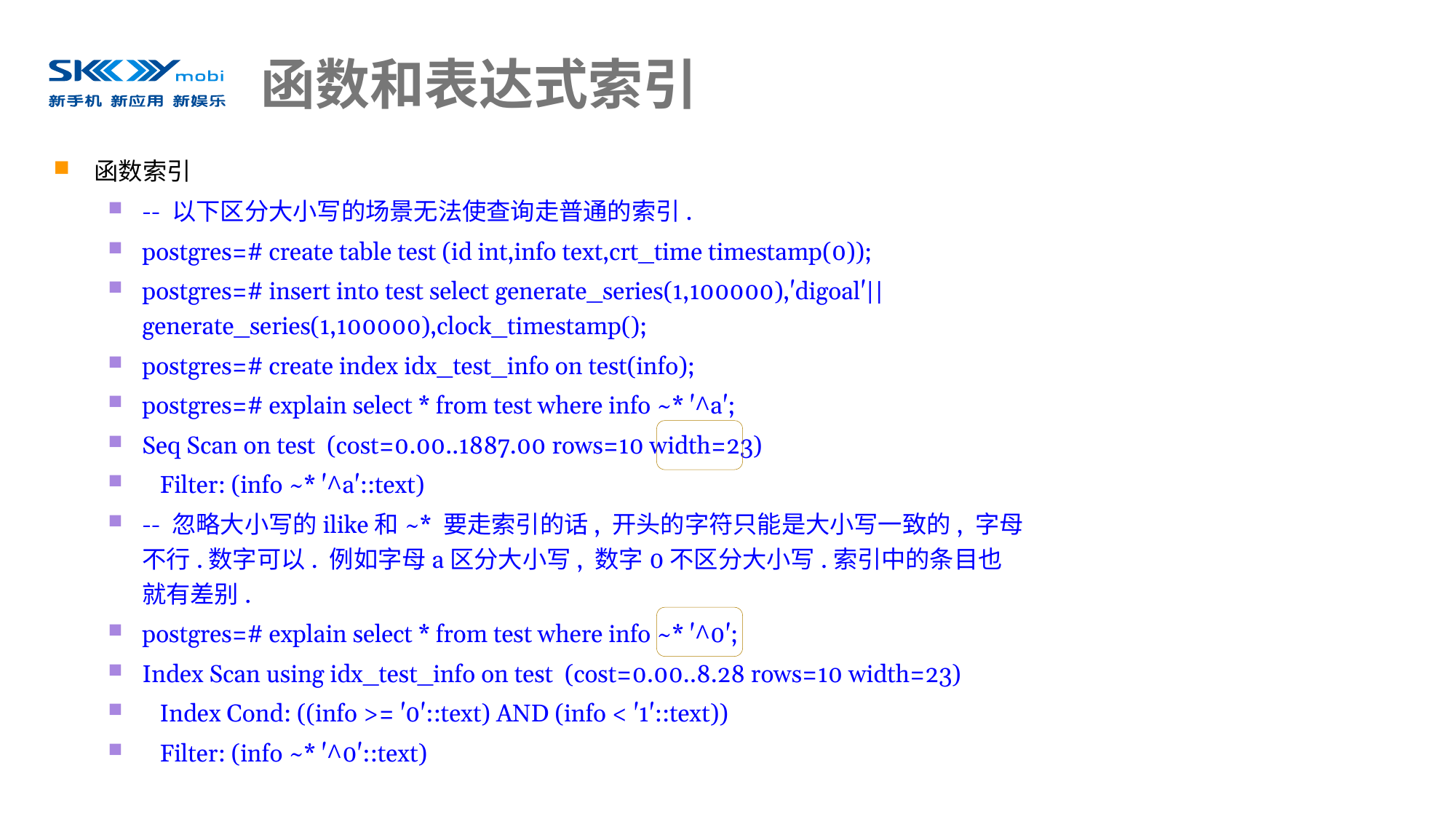

# 函数和表达式索引
函数索引
-- 以下区分大小写的场景无法使查询走普通的索引.
postgres=# create table test (id int,info text,crt_time timestamp(0));
postgres=# insert into test select generate_series(1,100000),'digoal'||generate_series(1,100000),clock_timestamp();
postgres=# create index idx_test_info on test(info);
postgres=# explain select * from test where info ~* '^a';
Seq Scan on test  (cost=0.00..1887.00 rows=10 width=23)
   Filter: (info ~* '^a'::text)
-- 忽略大小写的ilike和~* 要走索引的话, 开头的字符只能是大小写一致的, 字母不行.数字可以. 例如字母a区分大小写, 数字0不区分大小写.索引中的条目也就有差别.
postgres=# explain select * from test where info ~* '^0';
Index Scan using idx_test_info on test  (cost=0.00..8.28 rows=10 width=23)
   Index Cond: ((info >= '0'::text) AND (info < '1'::text))
   Filter: (info ~* '^0'::text)